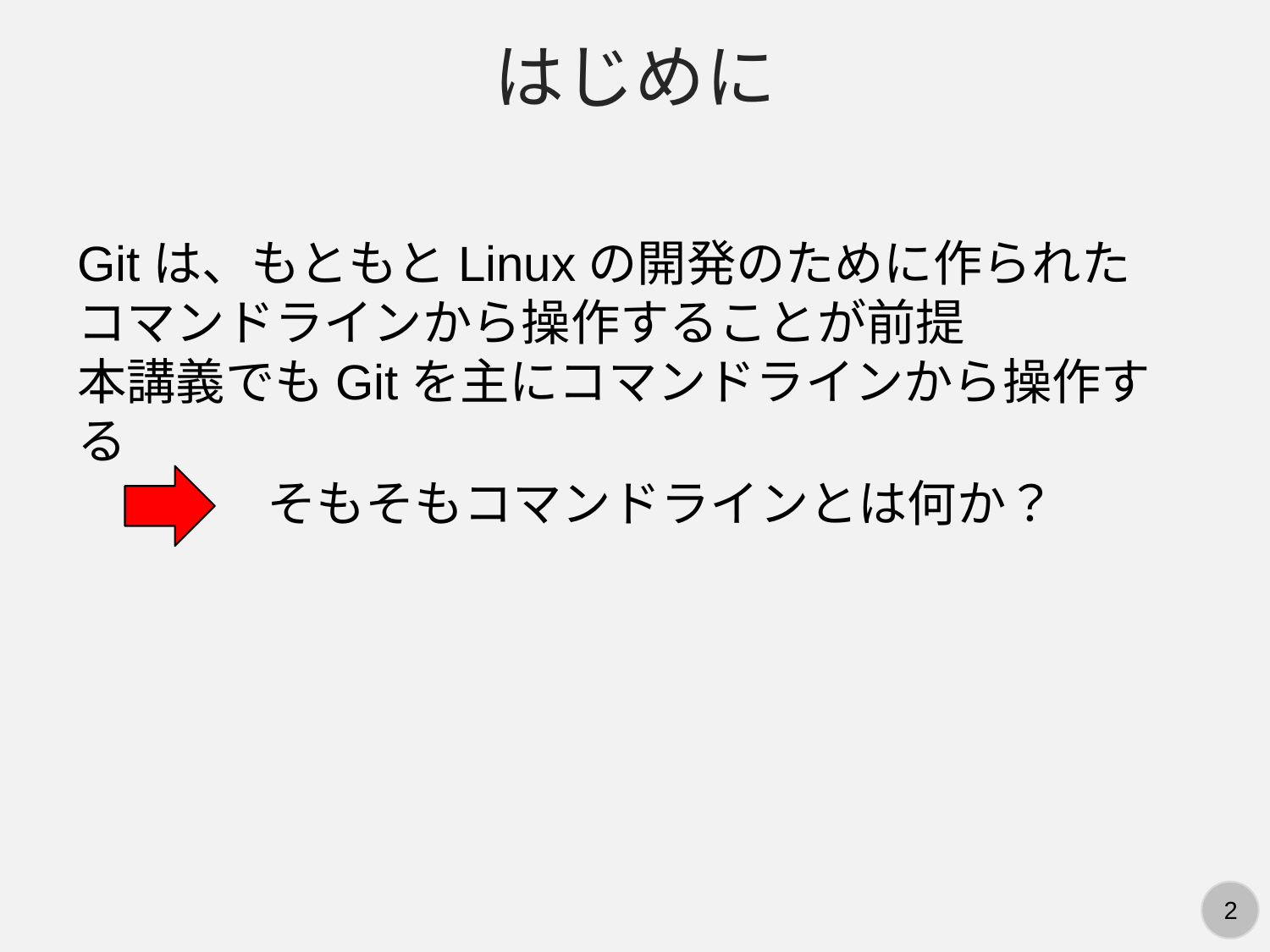

はじめに
Gitは、もともとLinuxの開発のために作られた
コマンドラインから操作することが前提
本講義でもGitを主にコマンドラインから操作する

そもそもコマンドラインとは何か？